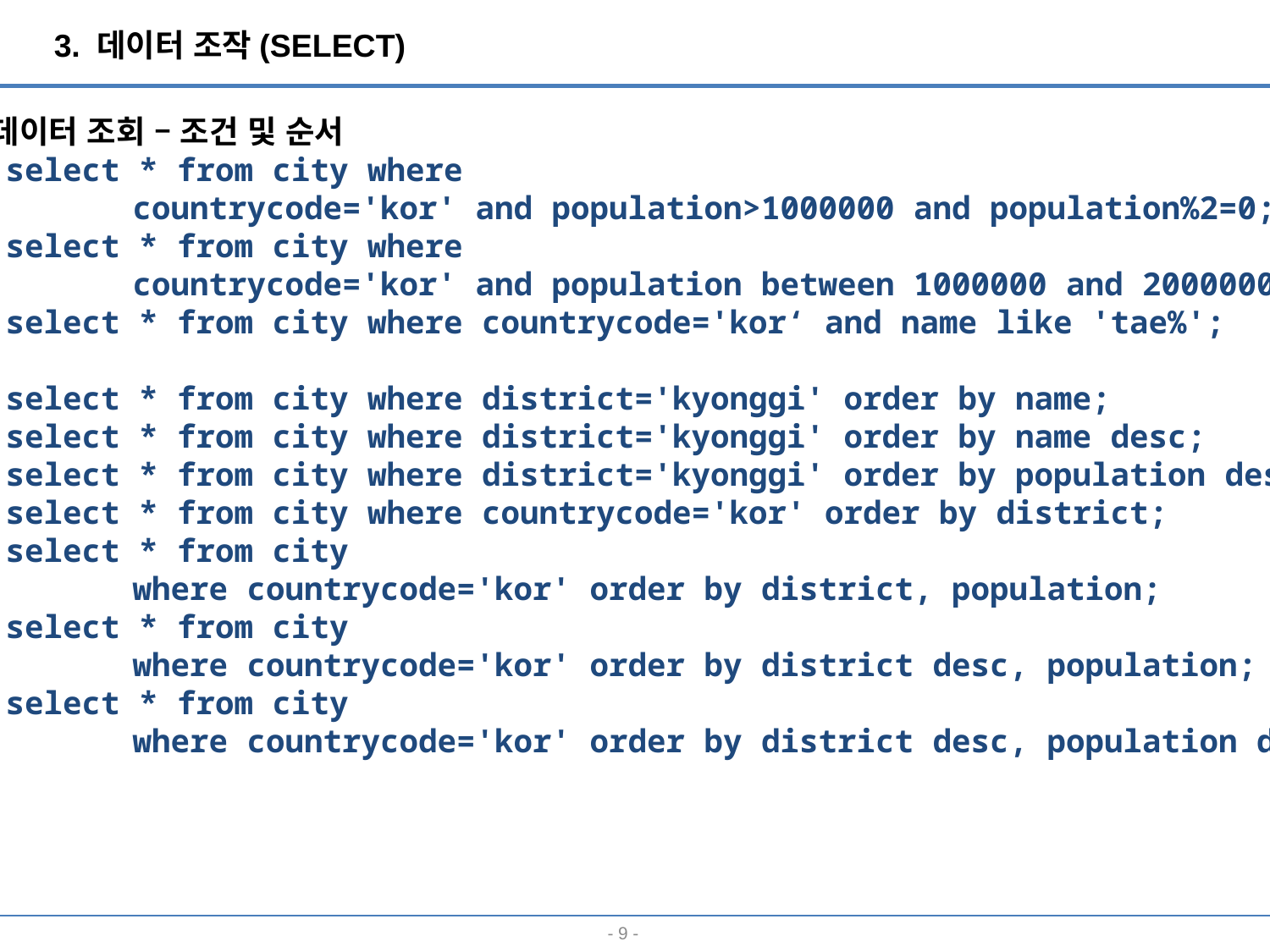

3. 데이터 조작(SELECT)
■ 데이터 조회 – 조건 및 순서
select * from city where
	countrycode='kor' and population>1000000 and population%2=0;
select * from city where
	countrycode='kor' and population between 1000000 and 2000000;
select * from city where countrycode='kor‘ and name like 'tae%';

select * from city where district='kyonggi' order by name;
select * from city where district='kyonggi' order by name desc;
select * from city where district='kyonggi' order by population desc;
select * from city where countrycode='kor' order by district;
select * from city
	where countrycode='kor' order by district, population;
select * from city
	where countrycode='kor' order by district desc, population;
select * from city
	where countrycode='kor' order by district desc, population desc;

- 9 -